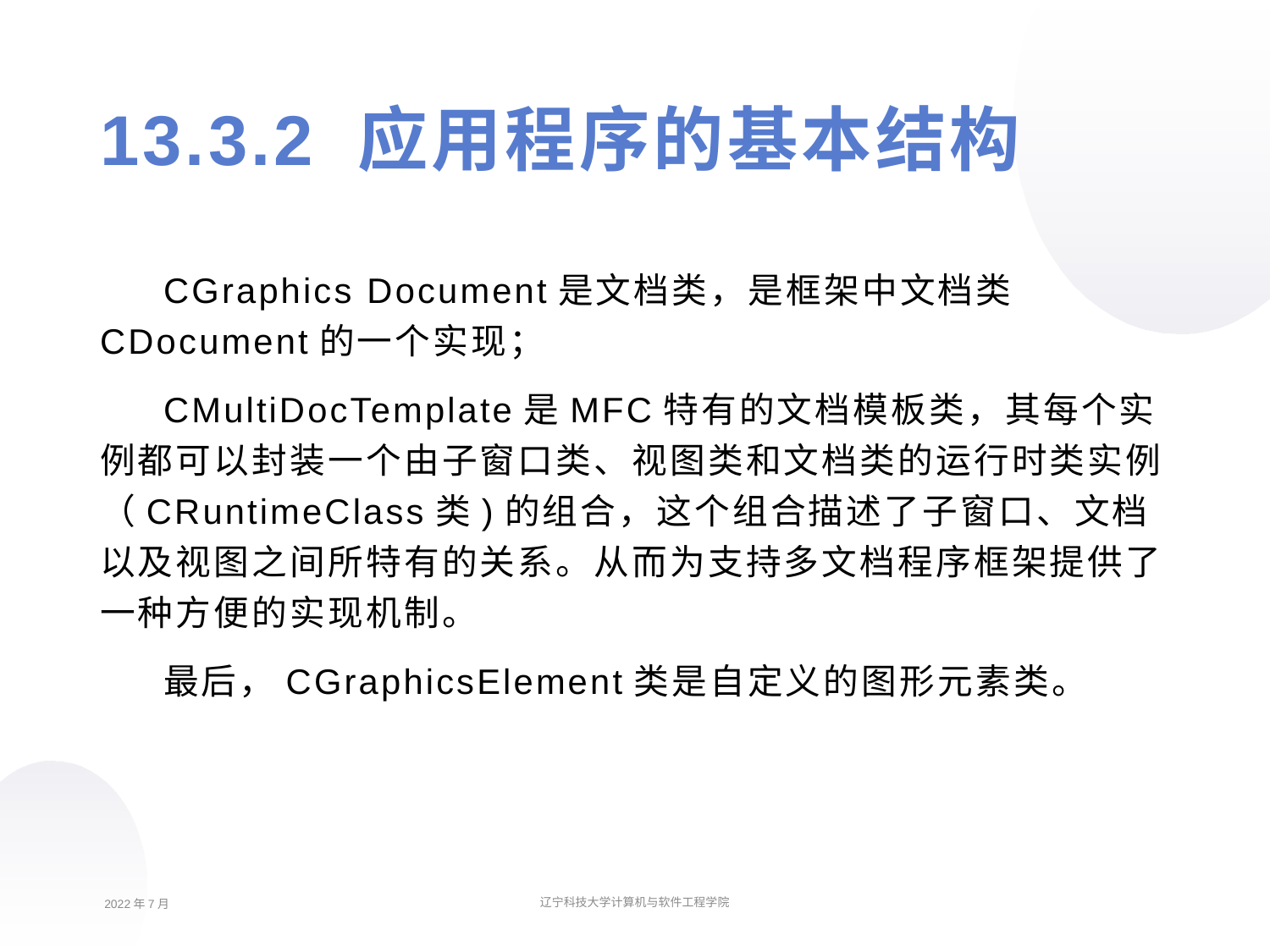

13.3.2 应用程序的基本结构
CGraphics Document是文档类，是框架中文档类CDocument的一个实现；
CMultiDocTemplate是MFC特有的文档模板类，其每个实例都可以封装一个由子窗口类、视图类和文档类的运行时类实例（CRuntimeClass类)的组合，这个组合描述了子窗口、文档以及视图之间所特有的关系。从而为支持多文档程序框架提供了一种方便的实现机制。
最后，CGraphicsElement类是自定义的图形元素类。

2022年7月
辽宁科技大学计算机与软件工程学院
26